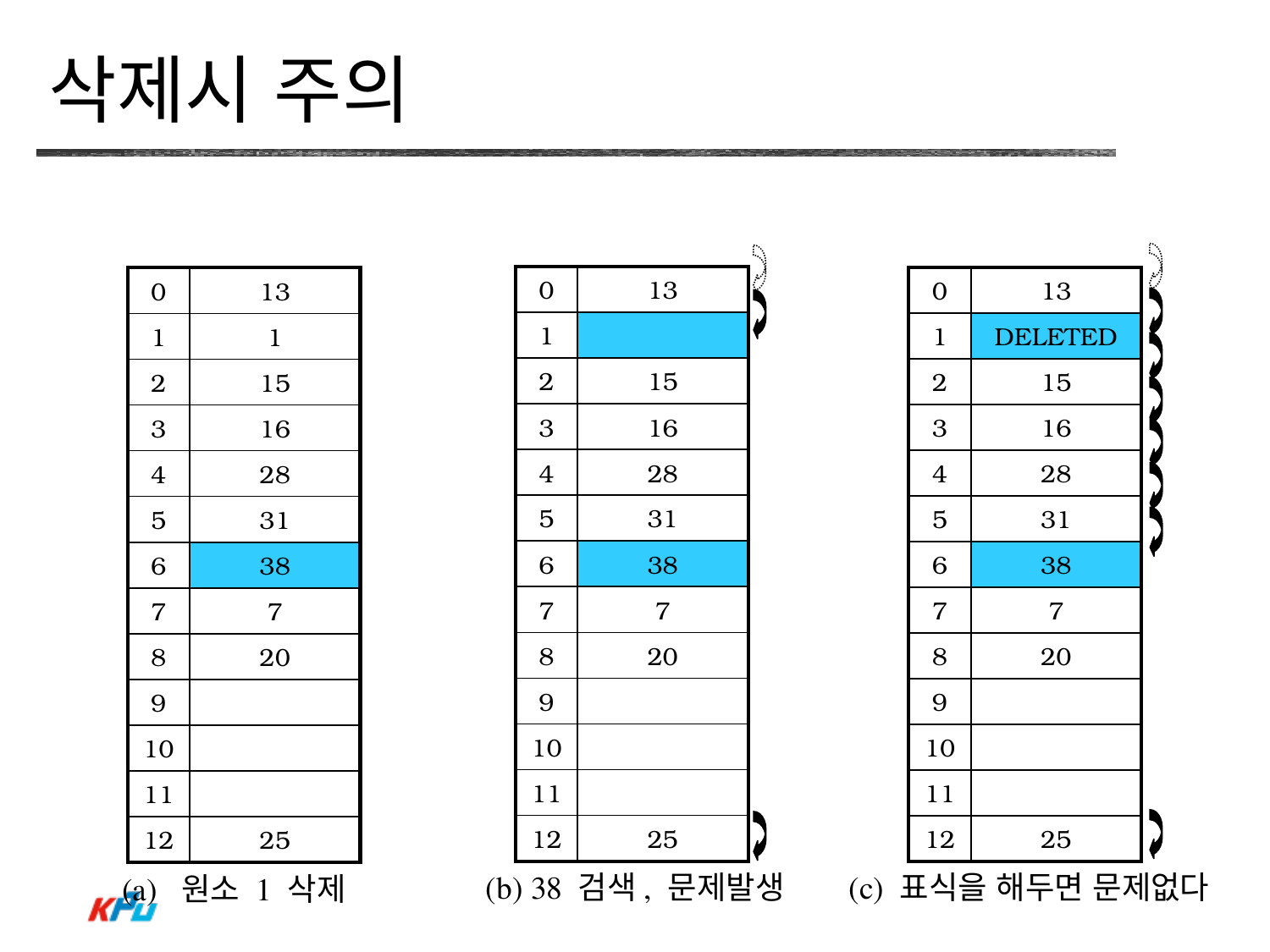

# 삭제시 주의

| 0 | 13 |
| --- | --- |
| 1 |  |
| 2 | 15 |
| 3 | 16 |
| 4 | 28 |
| 5 | 31 |
| 6 | 38 |
| 7 | 7 |
| 8 | 20 |
| 9 |  |
| 10 |  |
| 11 |  |
| 12 | 25 |
| 0 | 13 |
| --- | --- |
| 1 | DELETED |
| 2 | 15 |
| 3 | 16 |
| 4 | 28 |
| 5 | 31 |
| 6 | 38 |
| 7 | 7 |
| 8 | 20 |
| 9 |  |
| 10 |  |
| 11 |  |
| 12 | 25 |
| 0 | 13 |
| --- | --- |
| 1 | 1 |
| 2 | 15 |
| 3 | 16 |
| 4 | 28 |
| 5 | 31 |
| 6 | 38 |
| 7 | 7 |
| 8 | 20 |
| 9 |  |
| 10 |  |
| 11 |  |
| 12 | 25 |

(c) 표식을 해두면 문제없다
(b) 38 검색, 문제발생
(a)  원소 1 삭제